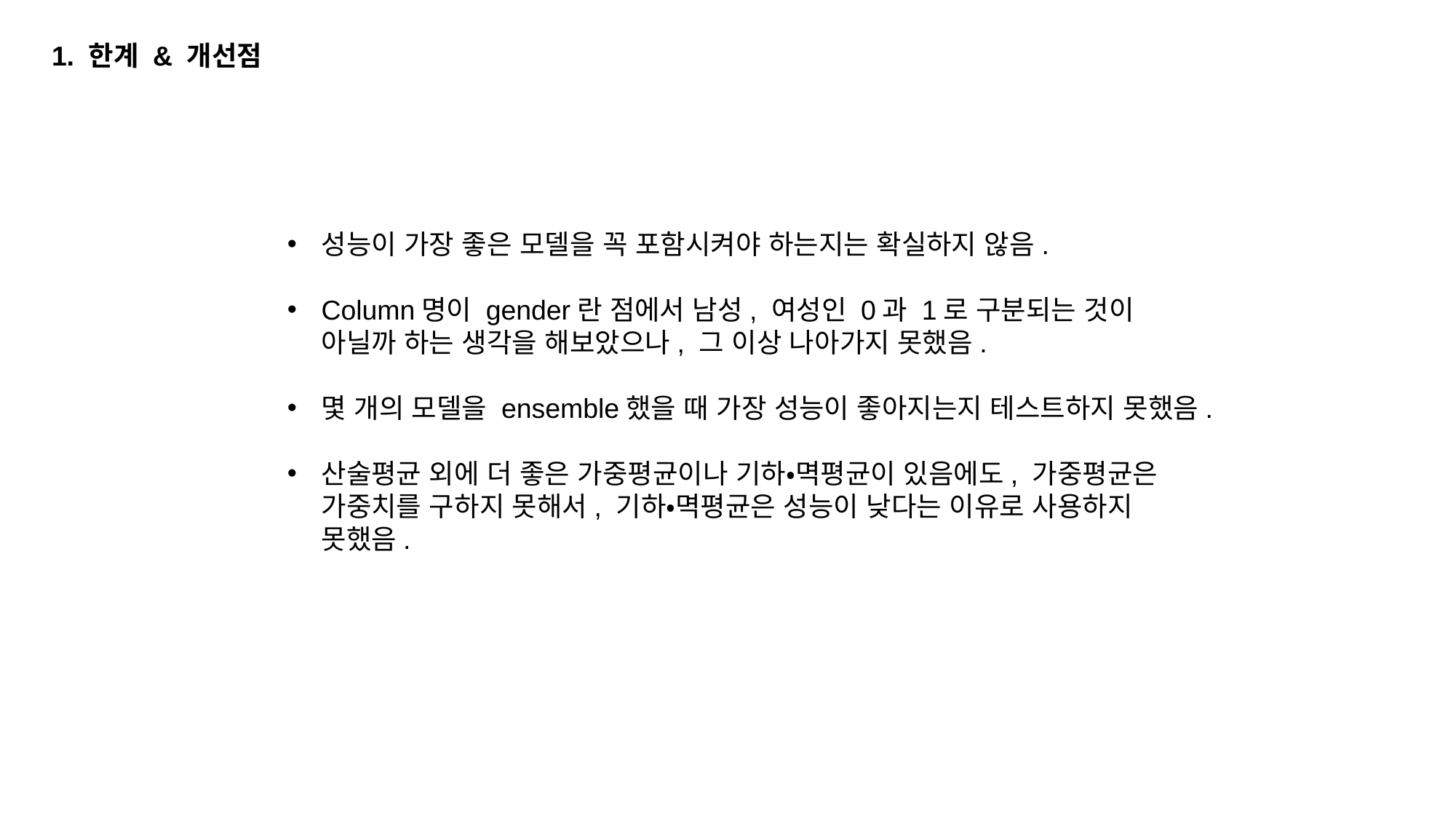

1. 한계 & 개선점
성능이 가장 좋은 모델을 꼭 포함시켜야 하는지는 확실하지 않음.

Column명이 gender란 점에서 남성, 여성인 0과 1로 구분되는 것이 아닐까 하는 생각을 해보았으나, 그 이상 나아가지 못했음.

몇 개의 모델을 ensemble했을 때 가장 성능이 좋아지는지 테스트하지 못했음.

산술평균 외에 더 좋은 가중평균이나 기하•멱평균이 있음에도, 가중평균은 가중치를 구하지 못해서, 기하•멱평균은 성능이 낮다는 이유로 사용하지 못했음.